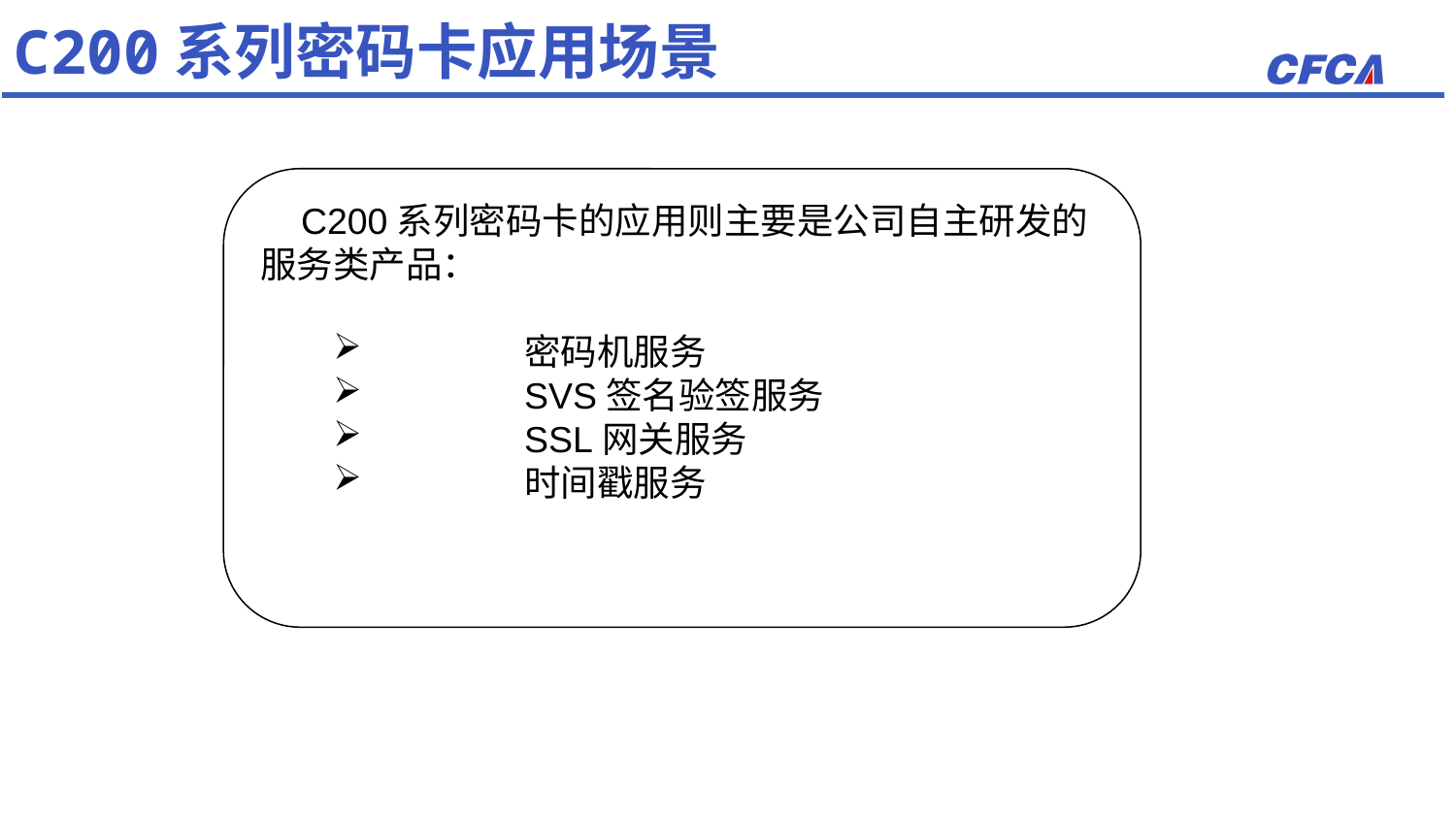

C200系列密码卡应用场景

    C200系列密码卡的应用则主要是公司自主研发的服务类产品：

	密码机服务
	SVS签名验签服务
	SSL网关服务
	时间戳服务